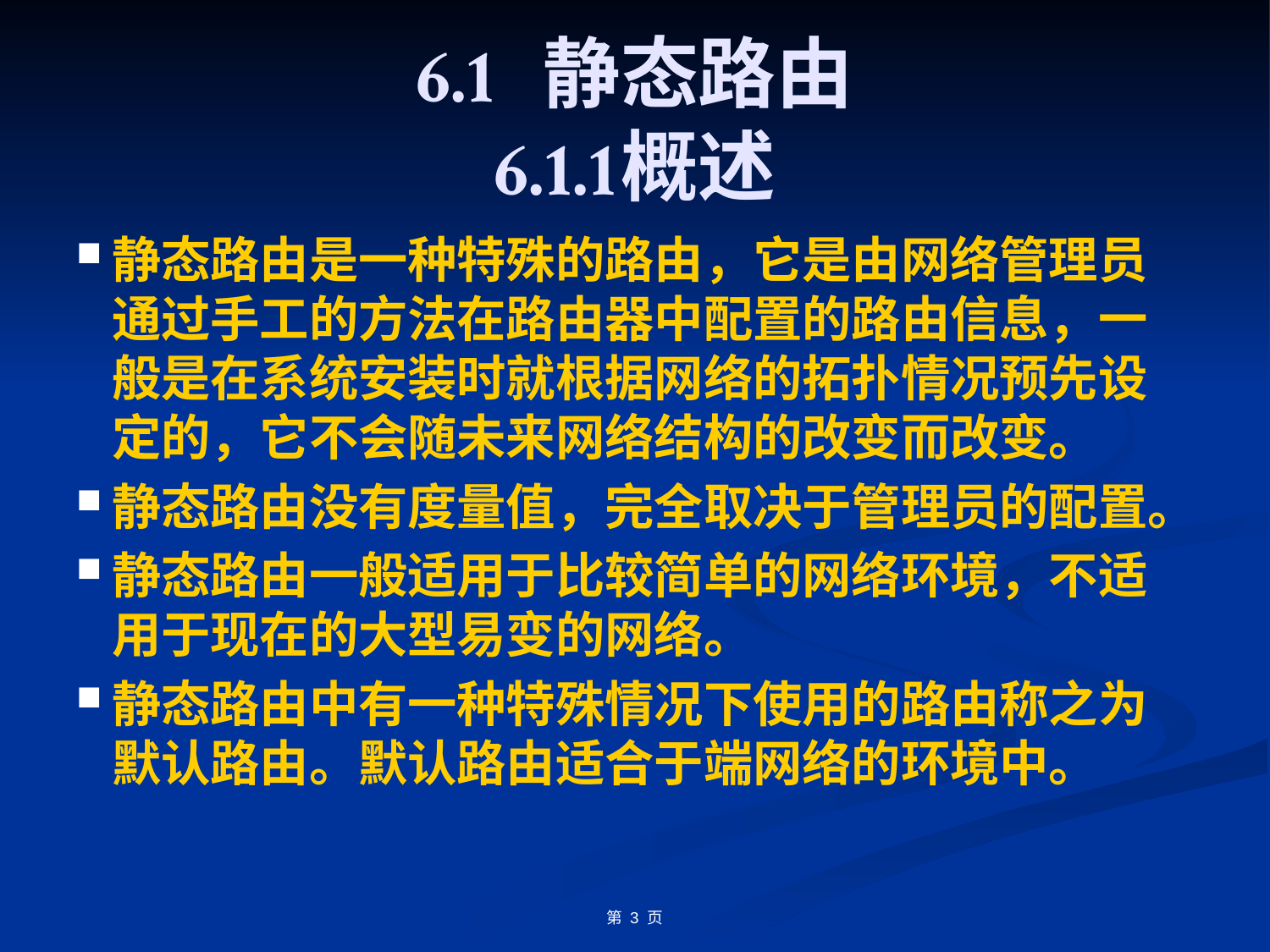

# 6.1	静态路由 6.1.1	概述
静态路由是一种特殊的路由，它是由网络管理员通过手工的方法在路由器中配置的路由信息，一般是在系统安装时就根据网络的拓扑情况预先设定的，它不会随未来网络结构的改变而改变。
静态路由没有度量值，完全取决于管理员的配置。
静态路由一般适用于比较简单的网络环境，不适用于现在的大型易变的网络。
静态路由中有一种特殊情况下使用的路由称之为默认路由。默认路由适合于端网络的环境中。
第 3 页